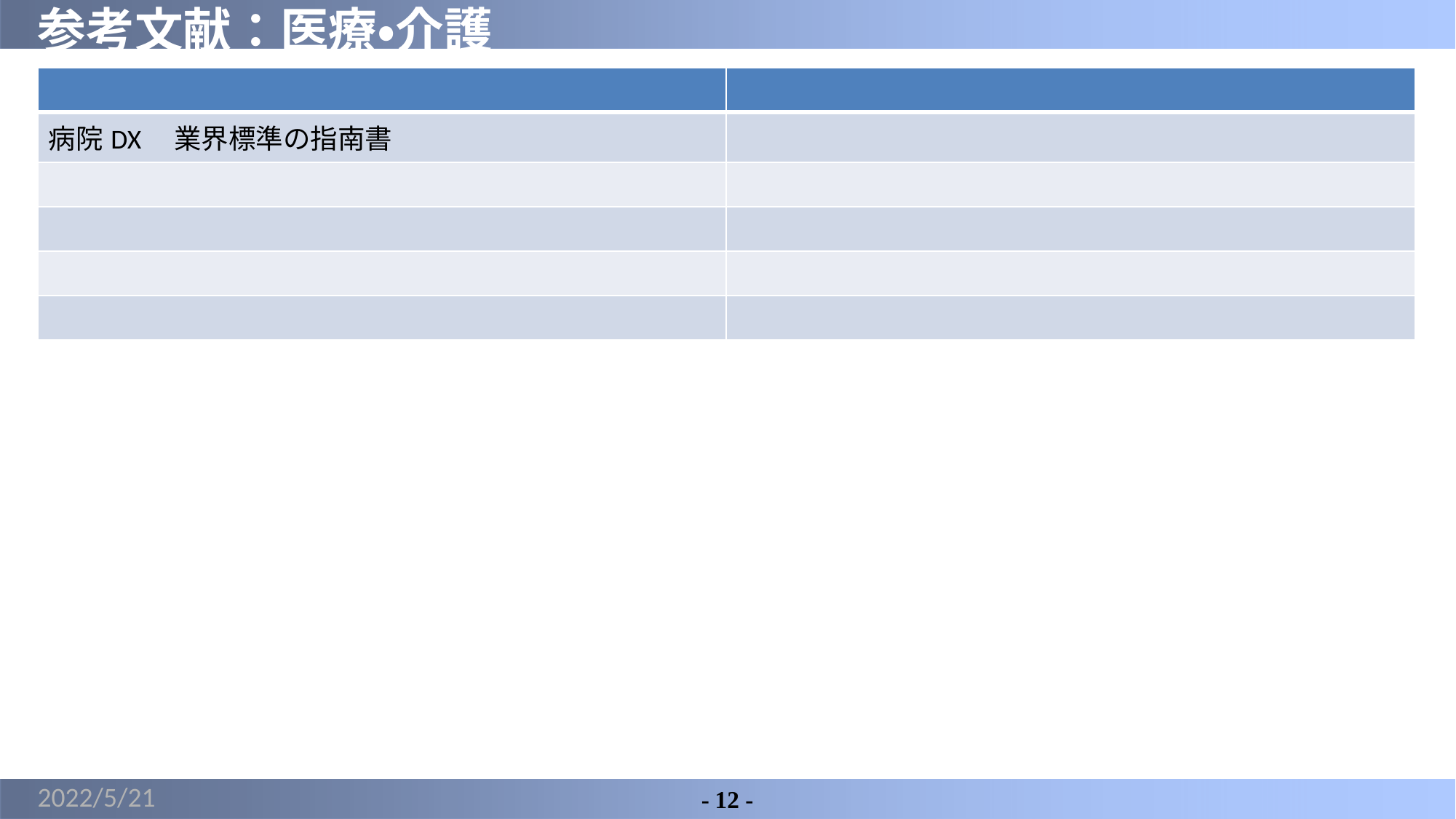

# 参考文献：医療・介護
|  |  |
| --- | --- |
| 病院DX　業界標準の指南書 |  |
|  |  |
|  |  |
|  |  |
|  |  |
2022/5/21
- 12 -